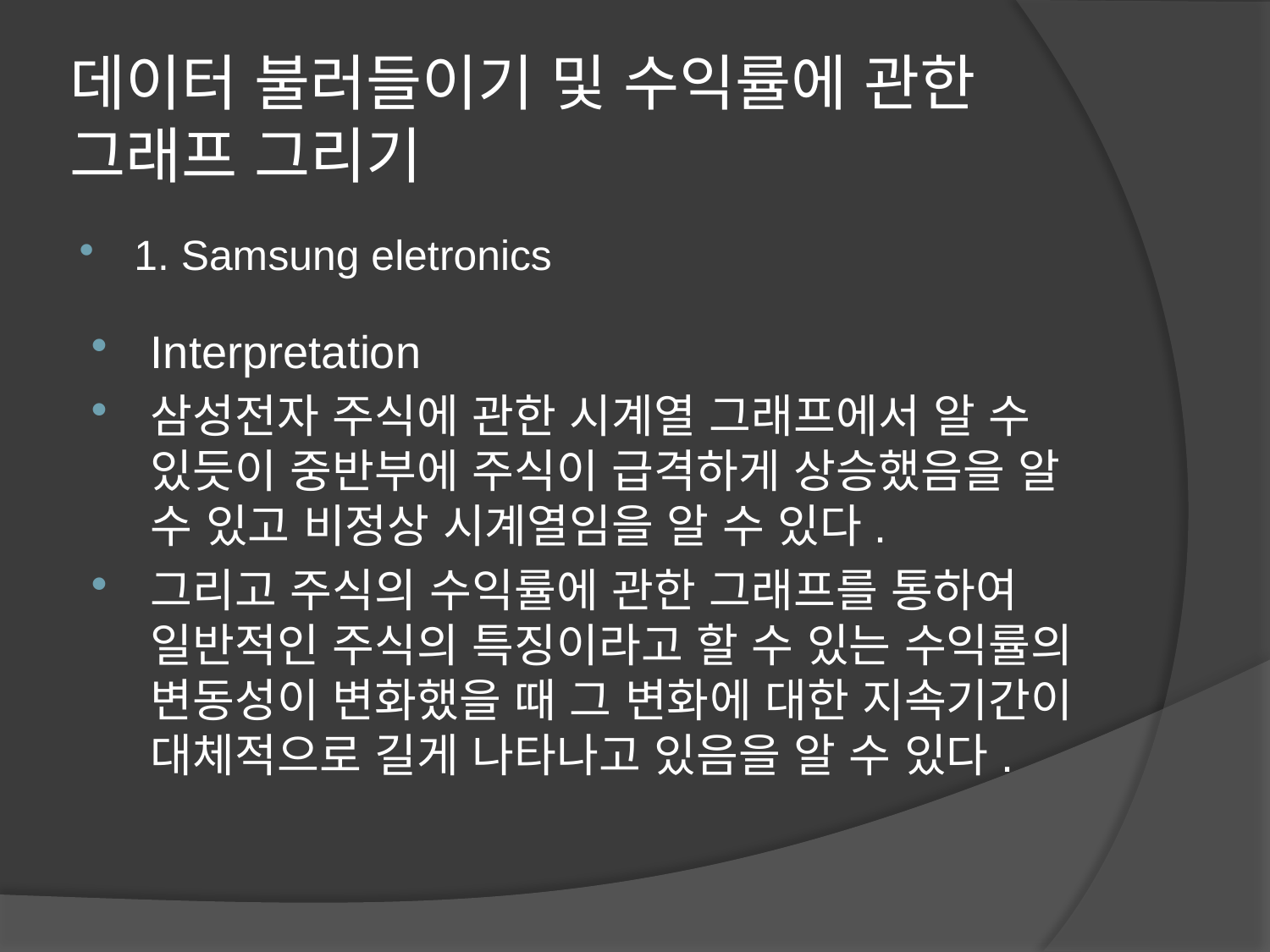

# 데이터 불러들이기 및 수익률에 관한 그래프 그리기
1. Samsung eletronics

Interpretation
삼성전자 주식에 관한 시계열 그래프에서 알 수 있듯이 중반부에 주식이 급격하게 상승했음을 알 수 있고 비정상 시계열임을 알 수 있다.
그리고 주식의 수익률에 관한 그래프를 통하여 일반적인 주식의 특징이라고 할 수 있는 수익률의 변동성이 변화했을 때 그 변화에 대한 지속기간이 대체적으로 길게 나타나고 있음을 알 수 있다.